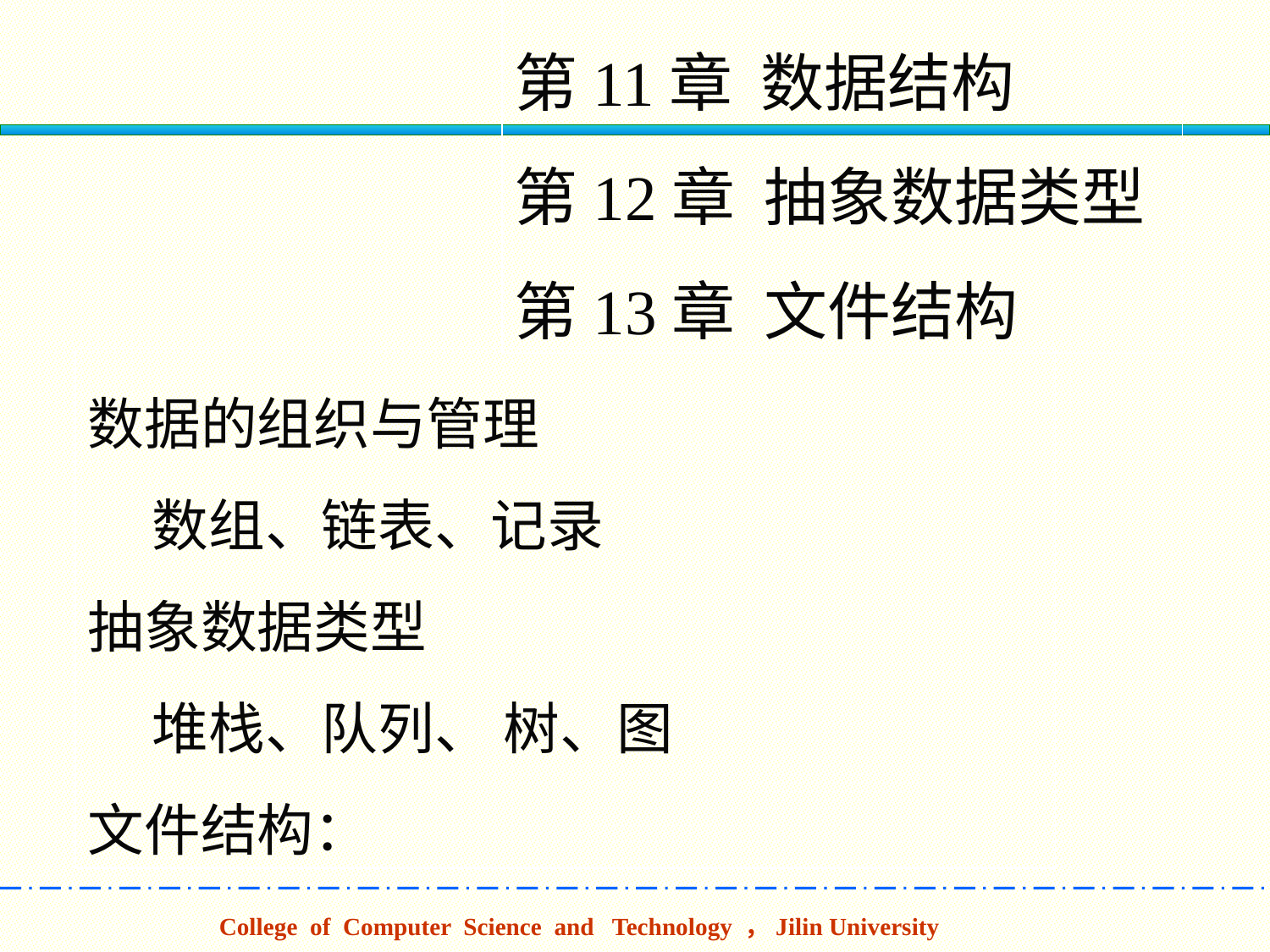

第11章  数据结构
第12章  抽象数据类型
第13章  文件结构
数据的组织与管理
    数组、链表、记录
抽象数据类型
    堆栈、队列、 树、图
文件结构：